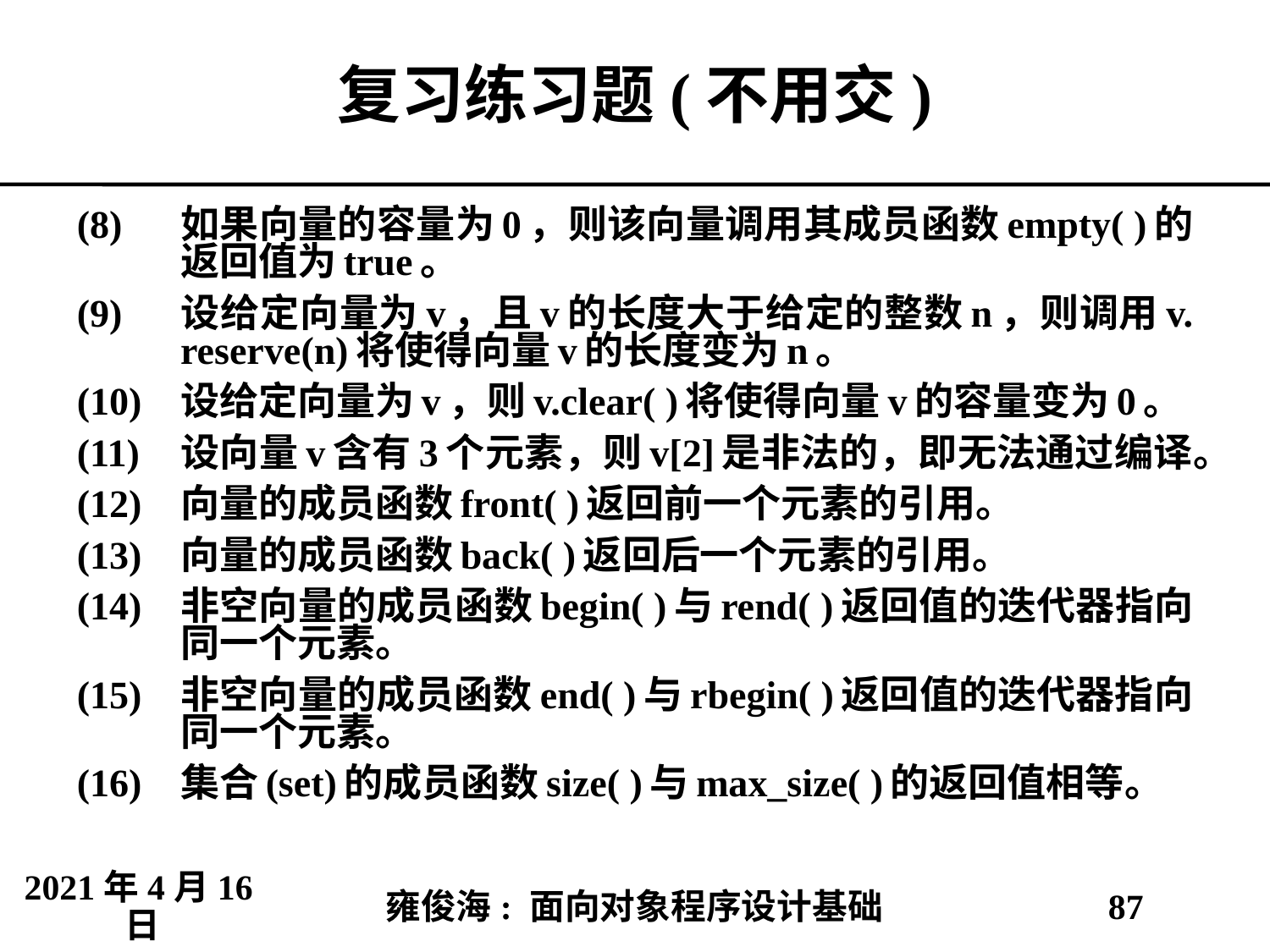

# 复习练习题(不用交)

(8)	如果向量的容量为0，则该向量调用其成员函数empty( )的返回值为true。
(9)	设给定向量为v，且v的长度大于给定的整数n，则调用v. reserve(n)将使得向量v的长度变为n。
(10)	设给定向量为v，则v.clear( )将使得向量v的容量变为0。
(11)	设向量v含有3个元素，则v[2]是非法的，即无法通过编译。
(12)	向量的成员函数front( )返回前一个元素的引用。
(13)	向量的成员函数back( )返回后一个元素的引用。
(14)	非空向量的成员函数begin( )与rend( )返回值的迭代器指向同一个元素。
(15)	非空向量的成员函数end( )与rbegin( )返回值的迭代器指向同一个元素。
(16)	集合(set)的成员函数size( )与max_size( )的返回值相等。
2021年4月16日
雍俊海: 面向对象程序设计基础
87